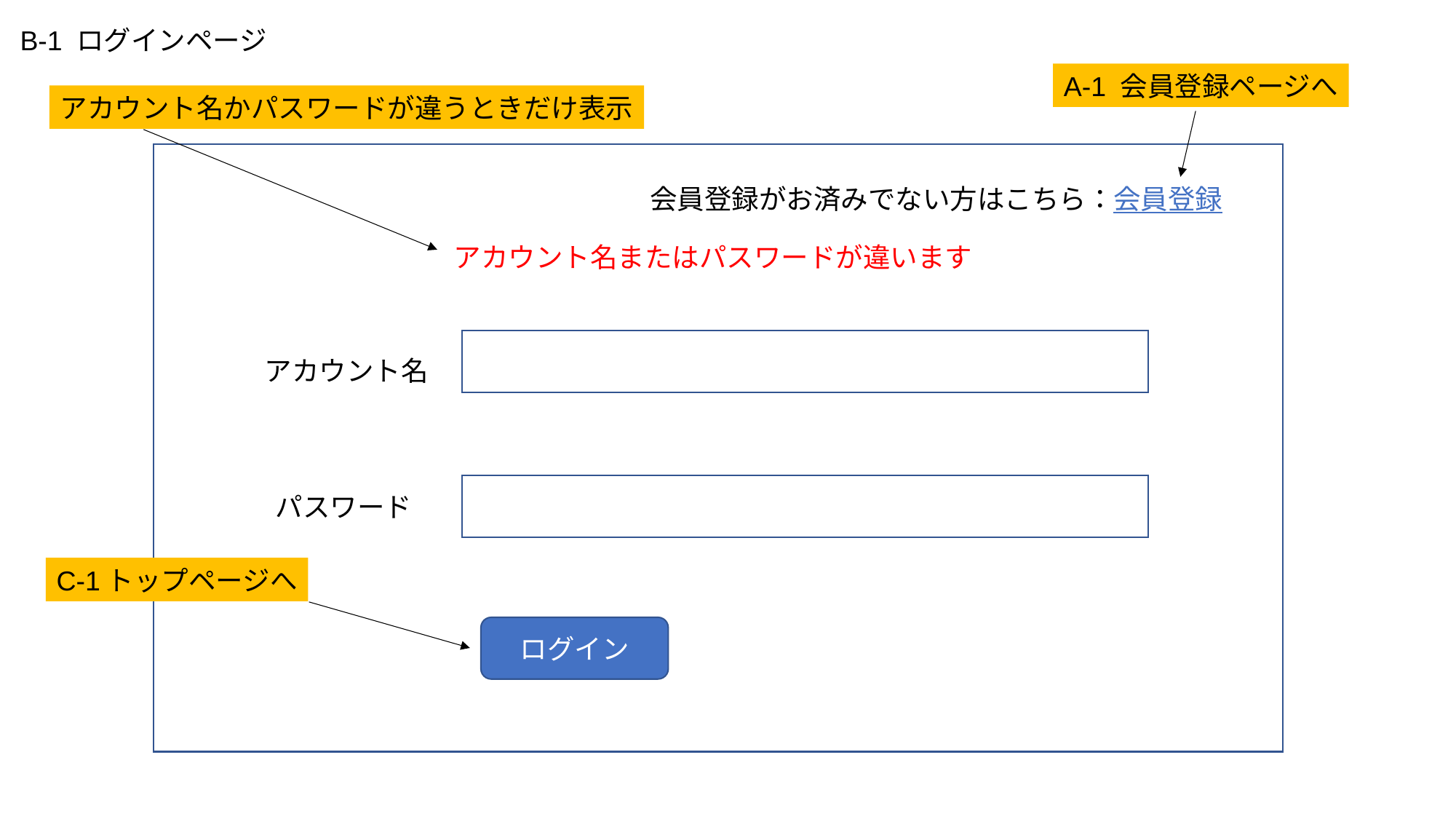

B-1 ログインページ
A-1 会員登録ページへ
アカウント名かパスワードが違うときだけ表示

会員登録がお済みでない方はこちら：
会員登録
アカウント名またはパスワードが違います

アカウント名

パスワード
C-1トップページへ
ログイン